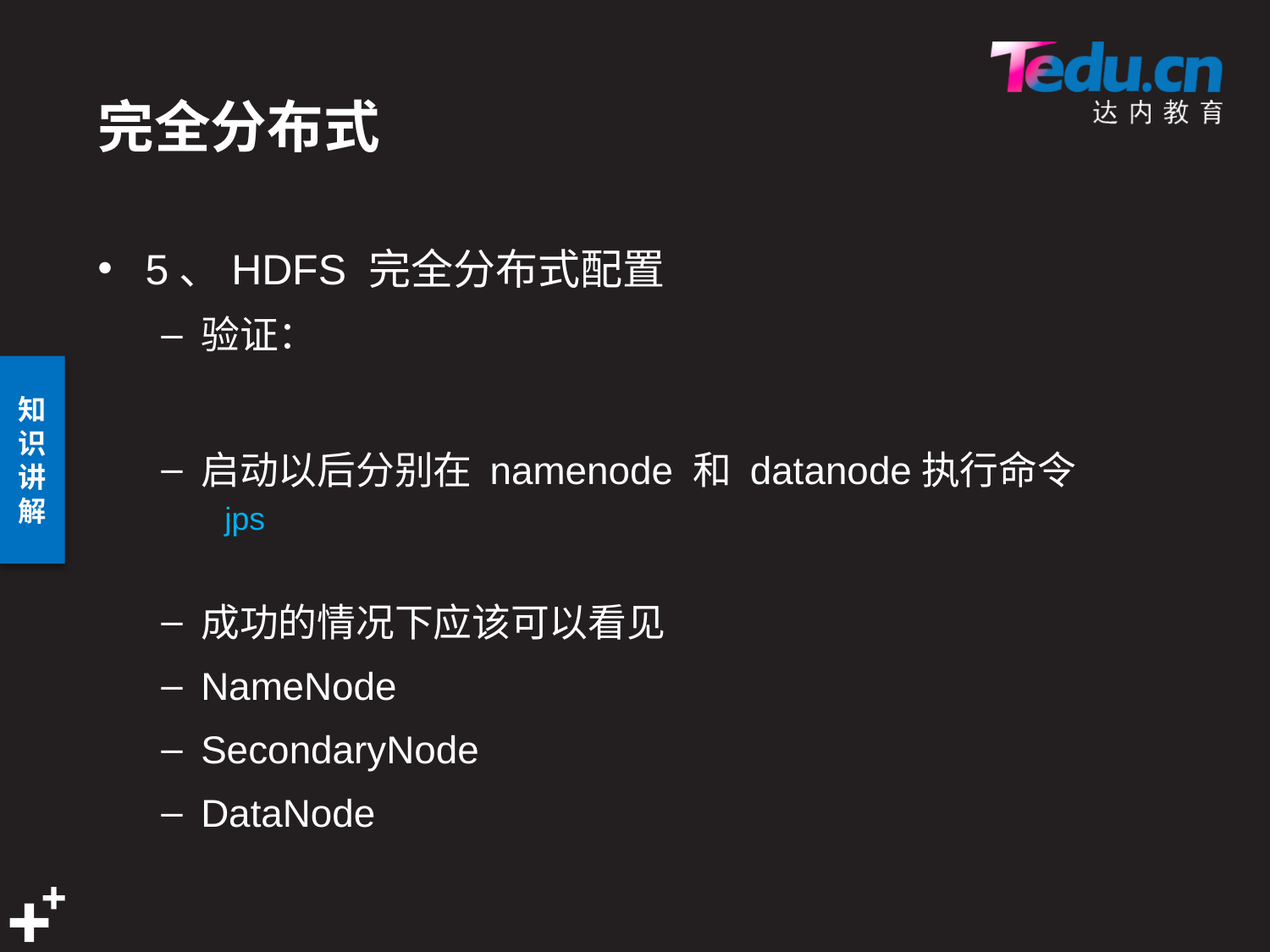

# 完全分布式
5、HDFS 完全分布式配置
验证：

启动以后分别在 namenode 和 datanode执行命令
jps

成功的情况下应该可以看见
NameNode
SecondaryNode
DataNode